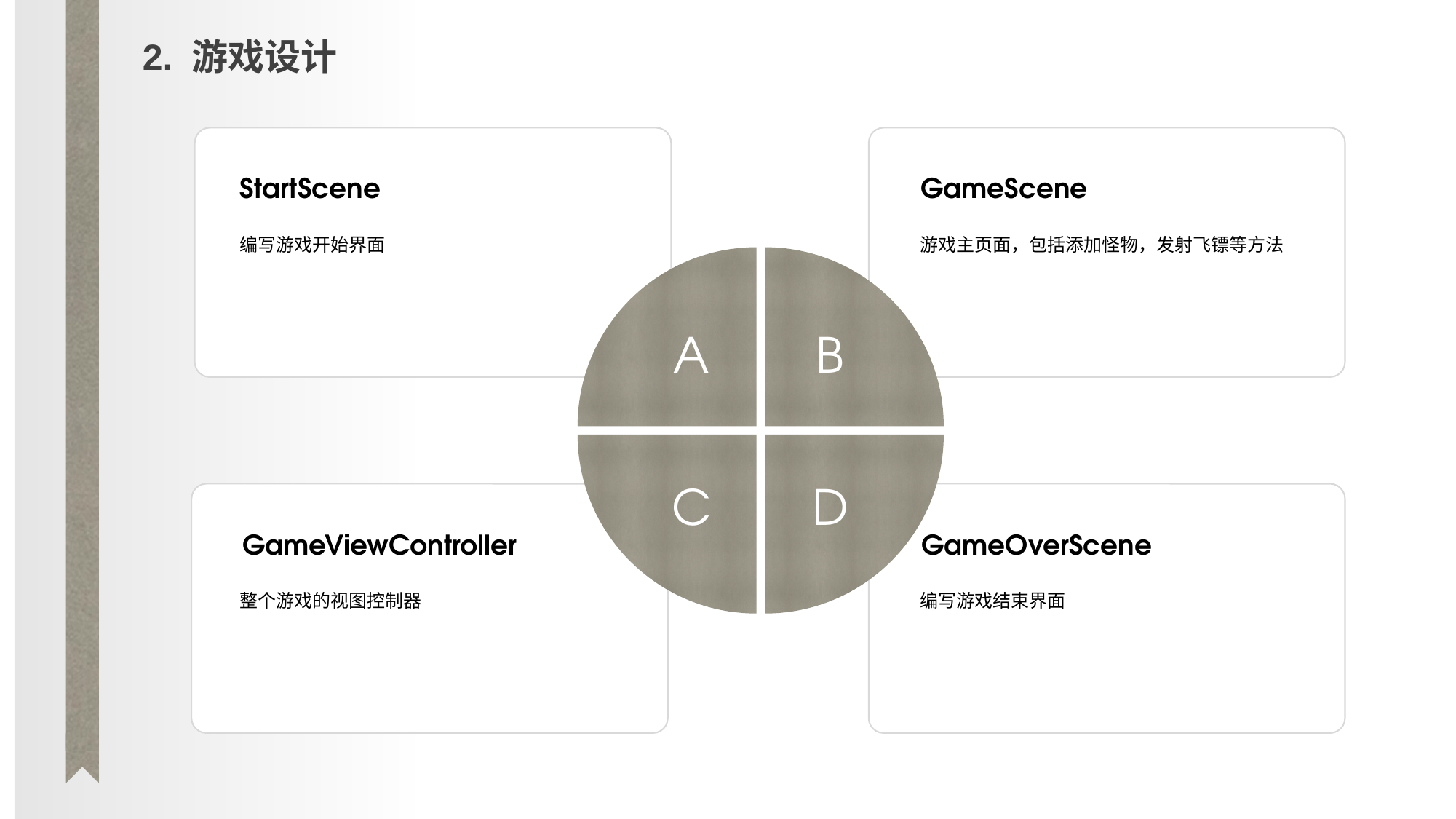

2. 游戏设计

StartScene
编写游戏开始界面

GameScene
游戏主页面，包括添加怪物，发射飞镖等方法

A

B

C

D

GameViewController
整个游戏的视图控制器

GameOverScene
编写游戏结束界面